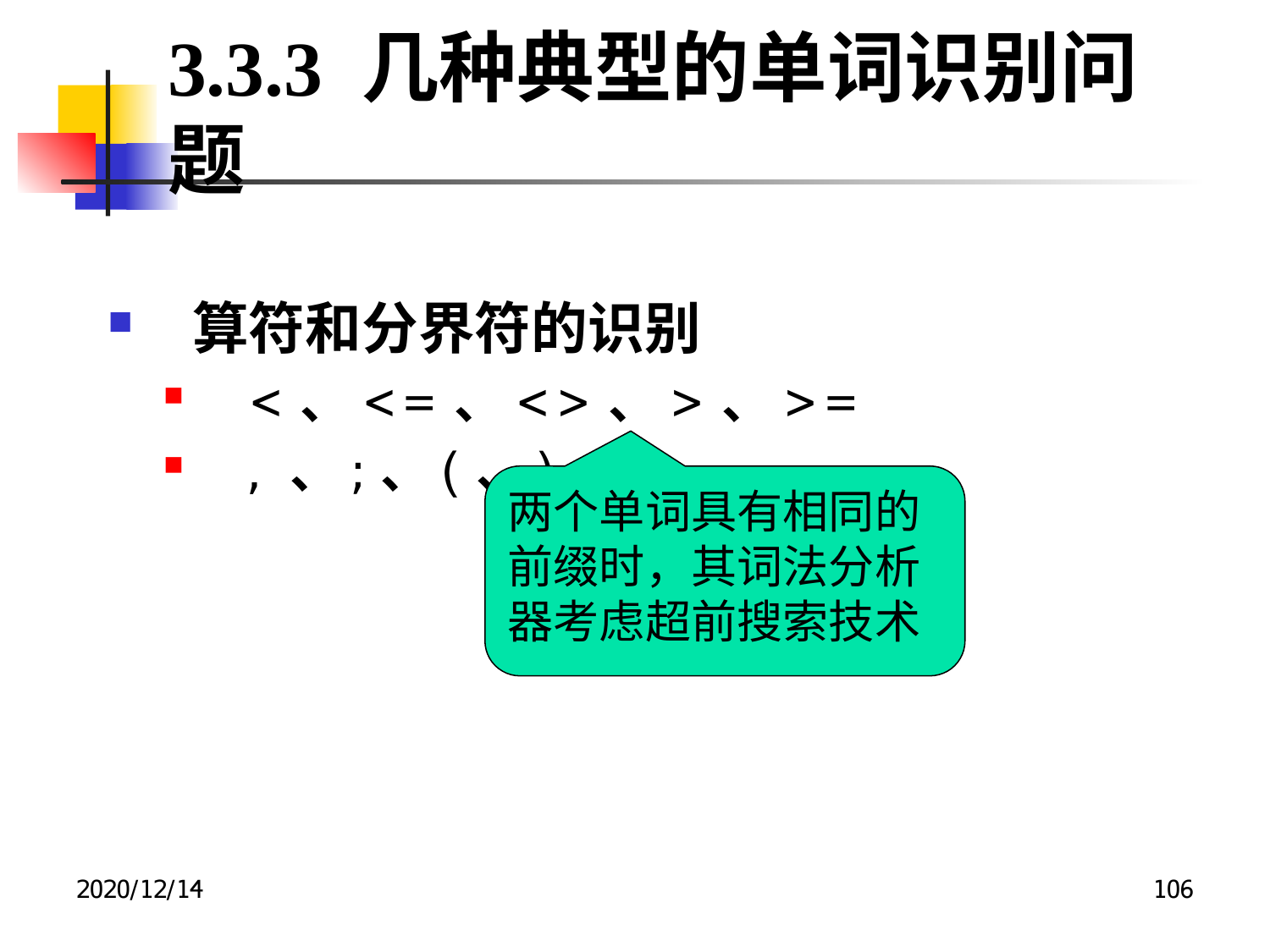

3.3.3 几种典型的单词识别问题
算符和分界符的识别
<、<=、<>、>、>=
, 、;、(、)
两个单词具有相同的前缀时，其词法分析器考虑超前搜索技术
2020/12/14
106